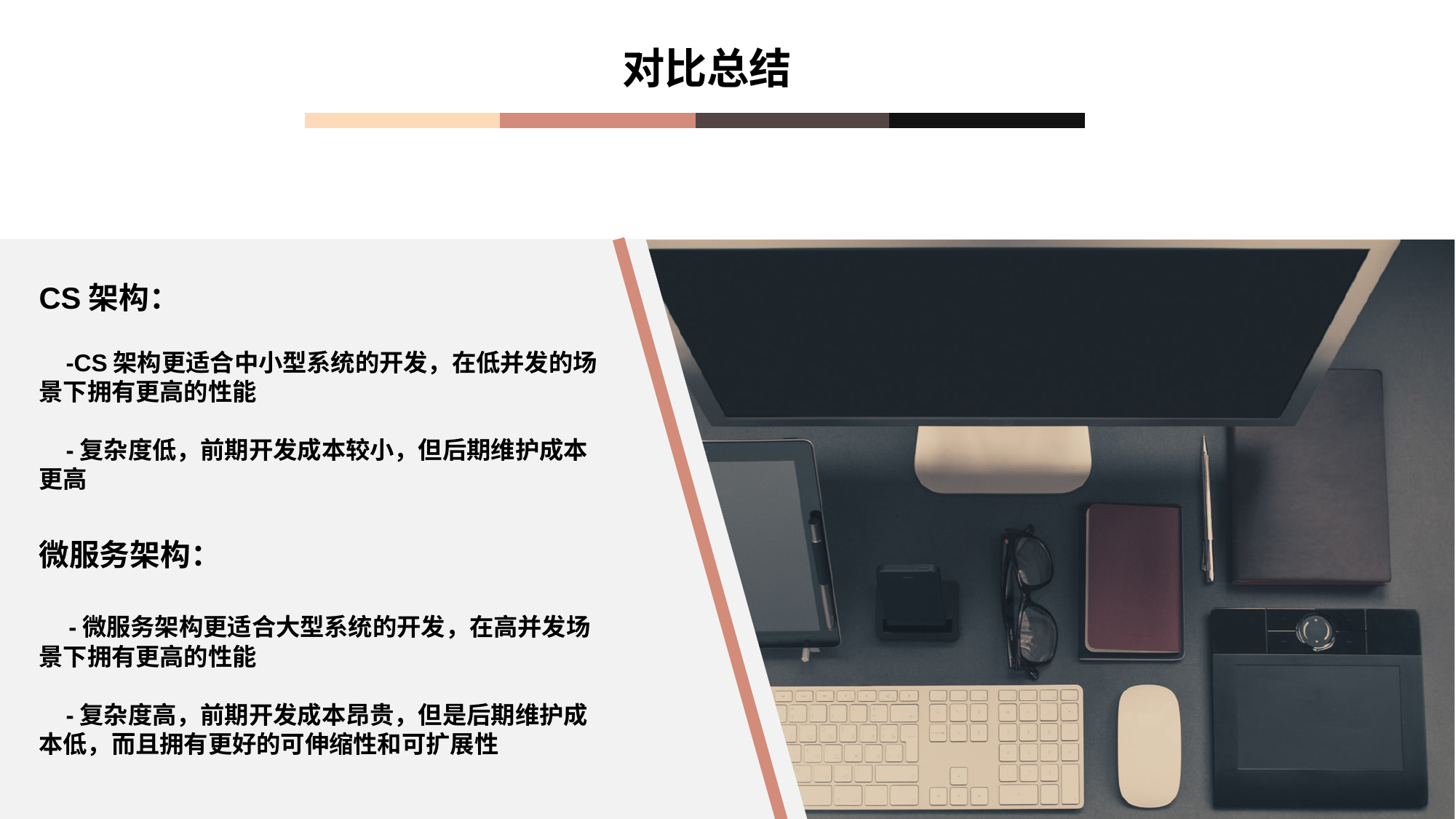

对比总结
CS架构：

    -CS架构更适合中小型系统的开发，在低并发的场景下拥有更高的性能

    -复杂度低，前期开发成本较小，但后期维护成本更高
微服务架构：

    -微服务架构更适合大型系统的开发，在高并发场景下拥有更高的性能

    -复杂度高，前期开发成本昂贵，但是后期维护成本低，而且拥有更好的可伸缩性和可扩展性